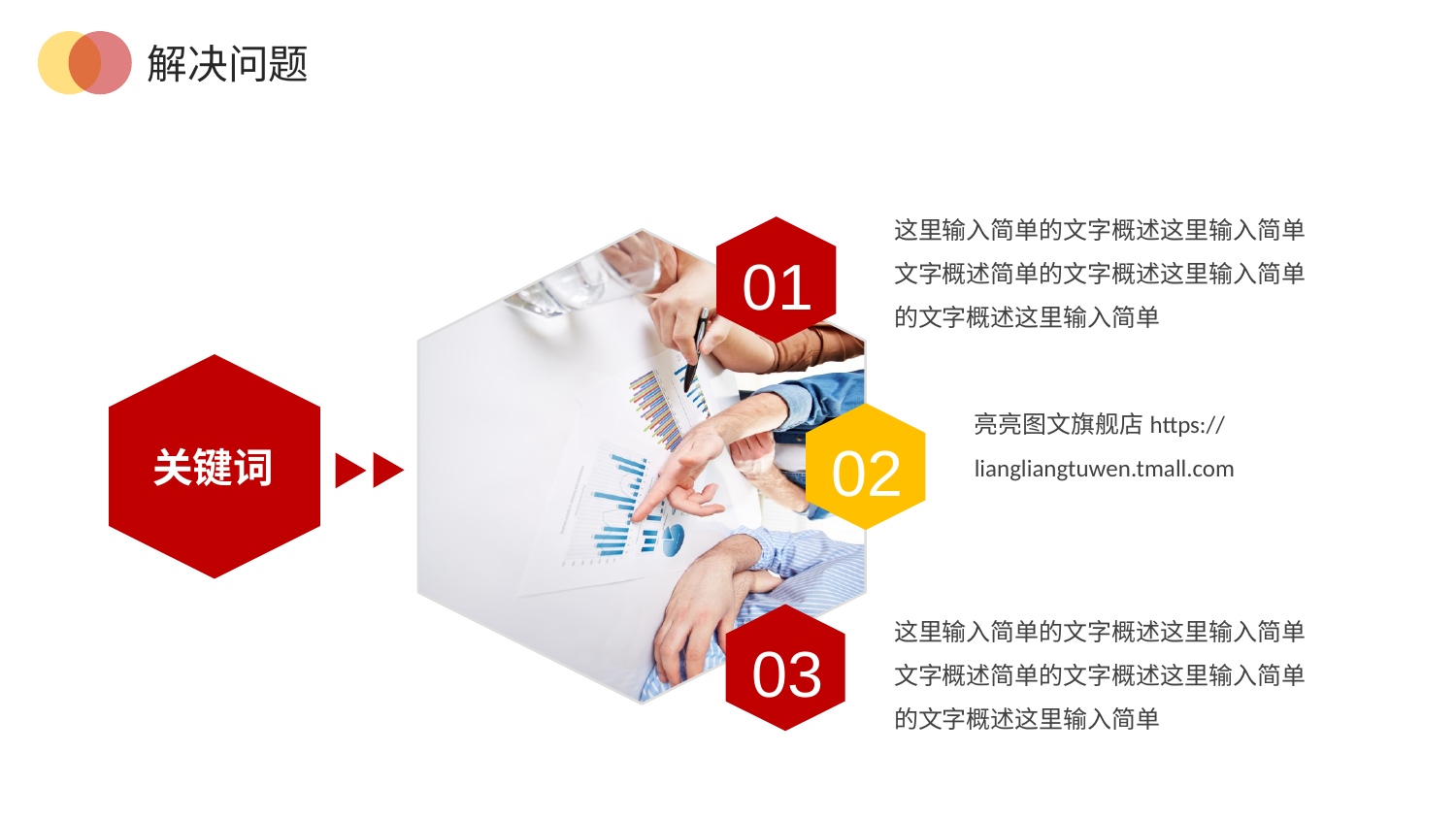

解决问题
这里输入简单的文字概述这里输入简单文字概述简单的文字概述这里输入简单的文字概述这里输入简单

01

关键词
亮亮图文旗舰店https://liangliangtuwen.tmall.com

02

这里输入简单的文字概述这里输入简单文字概述简单的文字概述这里输入简单的文字概述这里输入简单

03